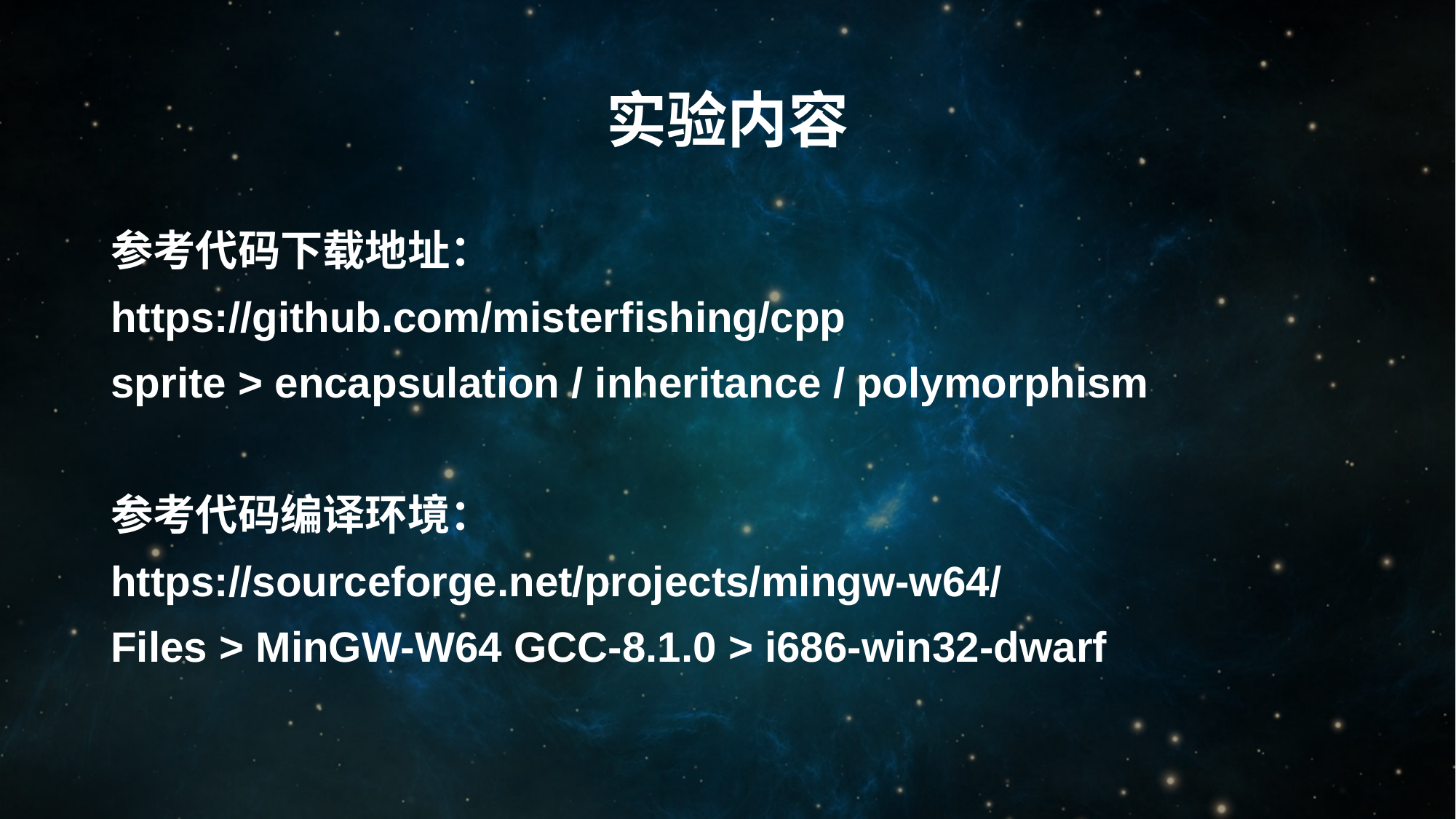

# 实验内容
参考代码下载地址：
https://github.com/misterfishing/cpp
sprite > encapsulation / inheritance / polymorphism

参考代码编译环境：
https://sourceforge.net/projects/mingw-w64/
Files > MinGW-W64 GCC-8.1.0 > i686-win32-dwarf